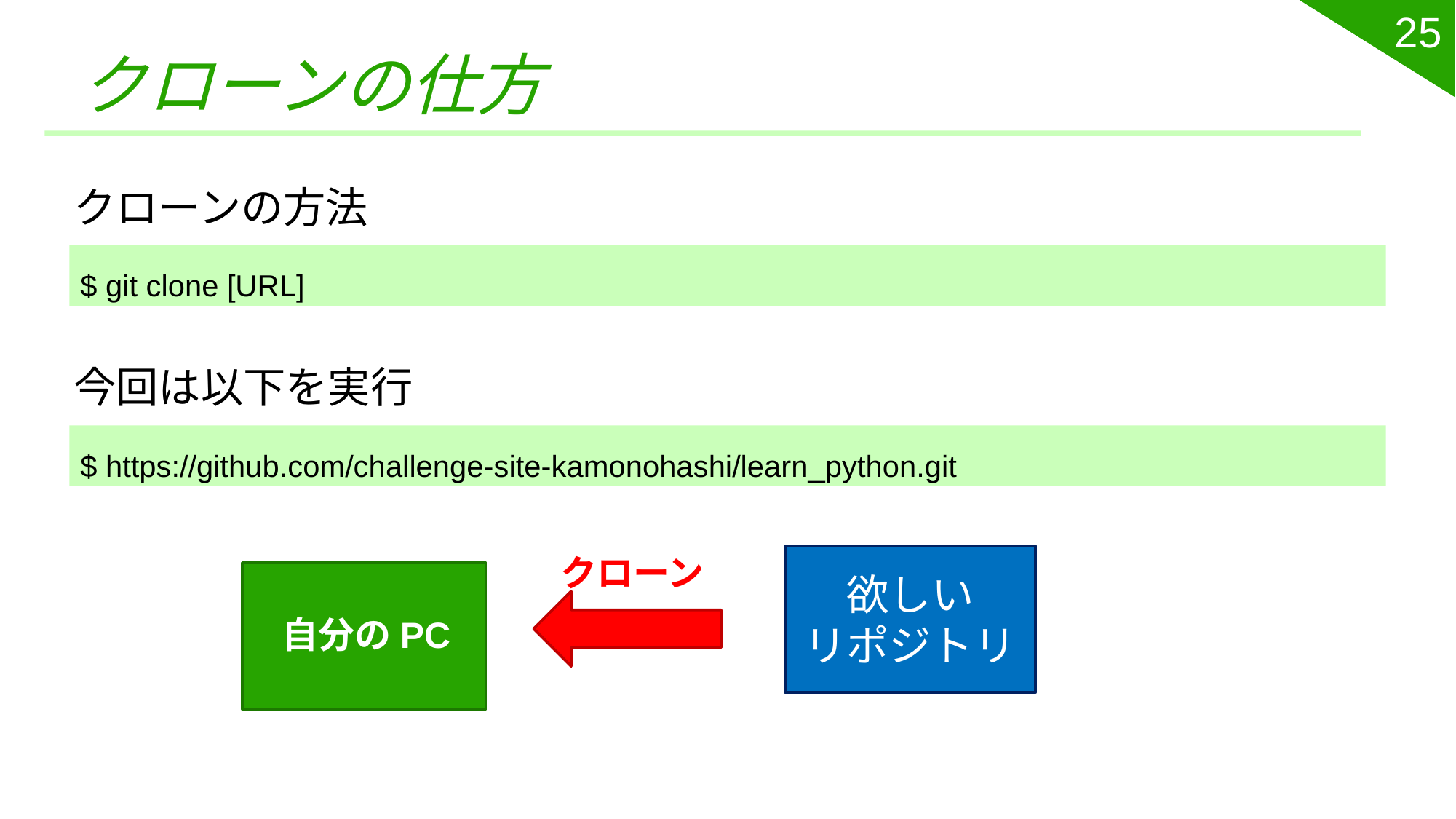

25
# クローンの仕方
クローンの方法
$ git clone [URL]
今回は以下を実行
$ https://github.com/challenge-site-kamonohashi/learn_python.git
クローン
欲しい
リポジトリ

自分のPC